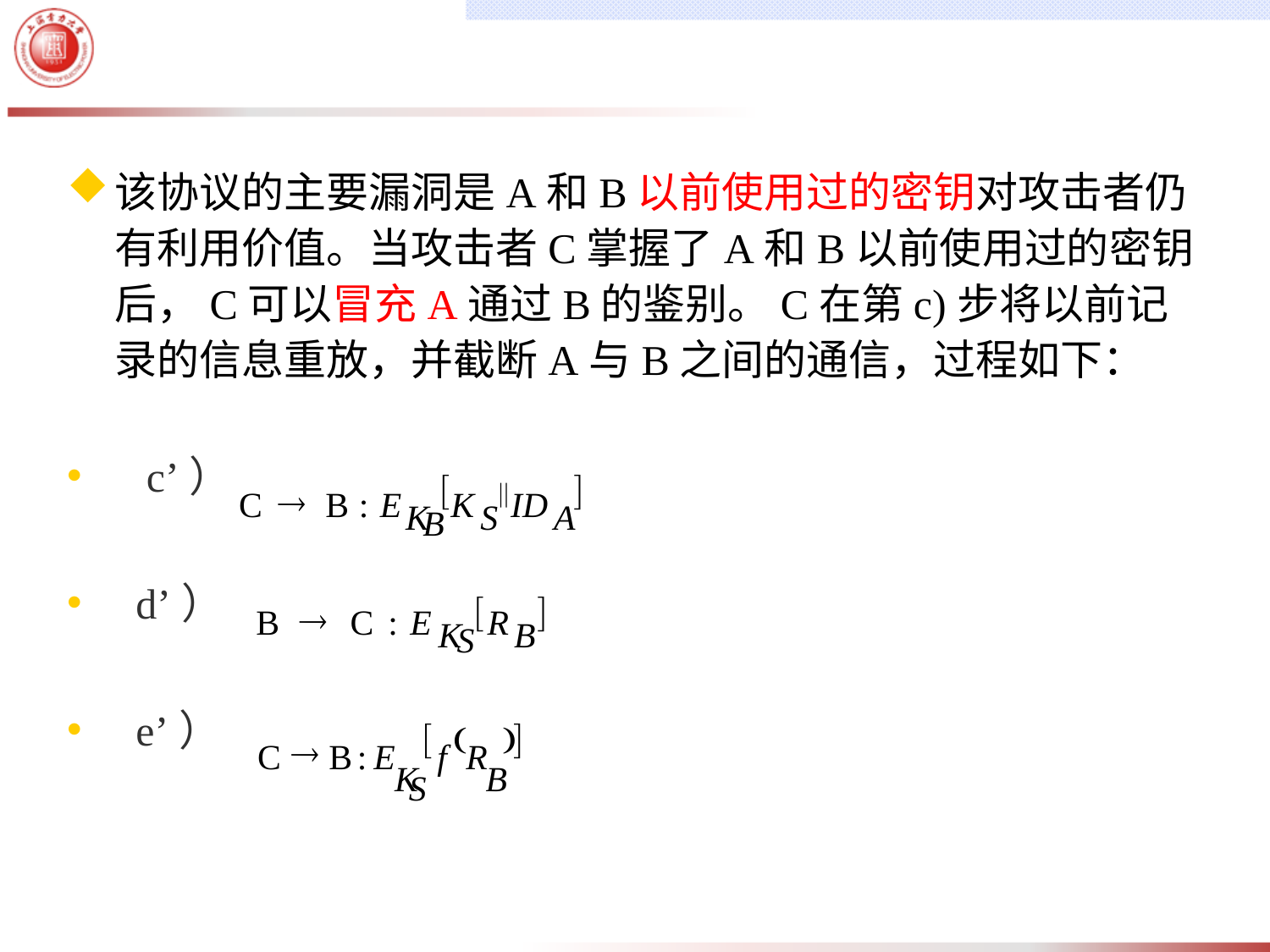

该协议的主要漏洞是A和B以前使用过的密钥对攻击者仍有利用价值。当攻击者C掌握了A和B以前使用过的密钥后，C可以冒充A通过B的鉴别。C在第c)步将以前记录的信息重放，并截断A与B之间的通信，过程如下：

   c’）

  d’）

  e’）

[
]
→
C
B
:
E
K
ID

K
S
A
B

[
]
→
B
C
:
E
R
K
B
S

[
]
(
)
→
C
B
:
E
f
R
K
B
S